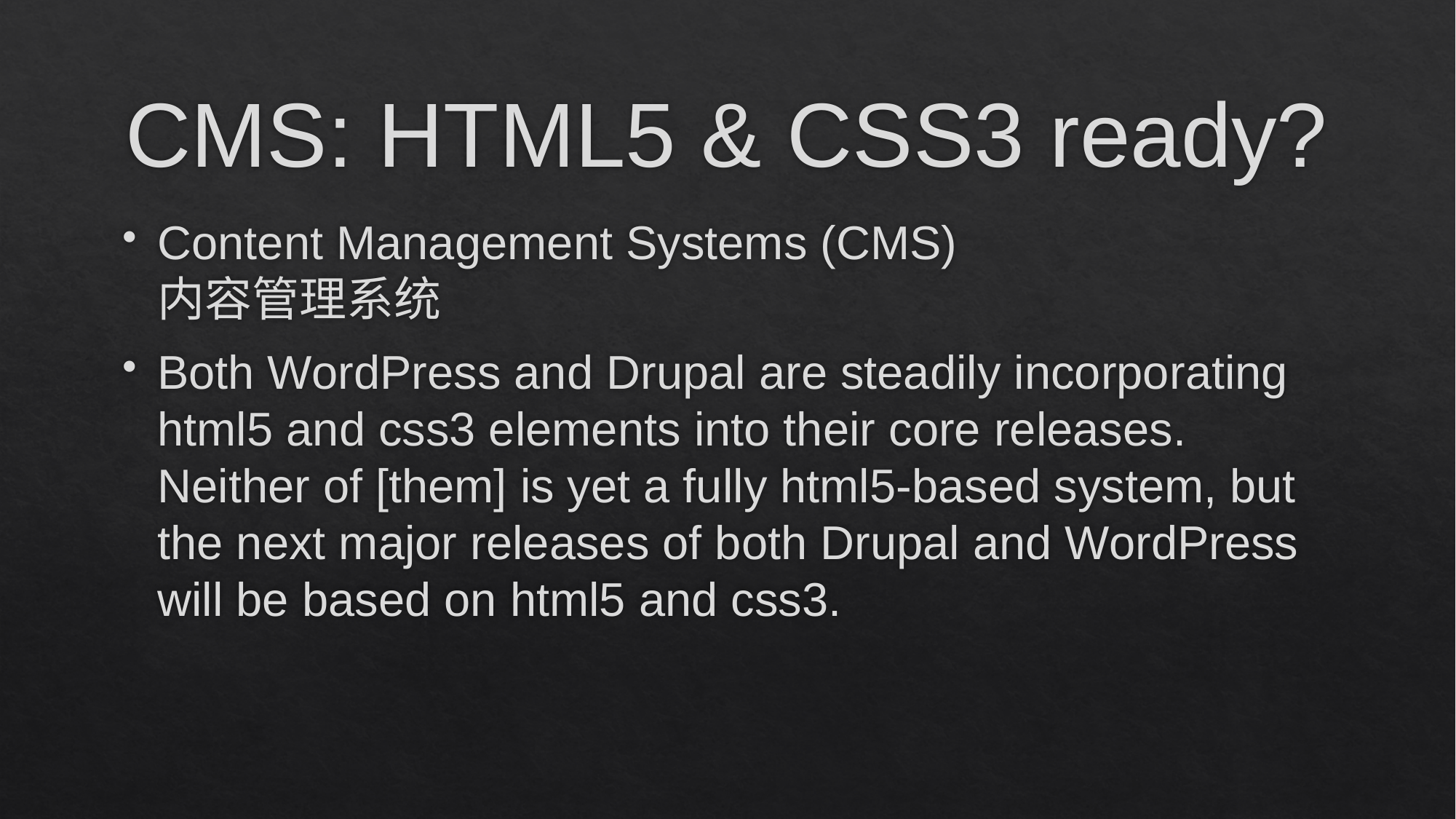

# CMS: HTML5 & CSS3 ready?
Content Management Systems (CMS)
内容管理系统
Both WordPress and Drupal are steadily incorporating html5 and css3 elements into their core releases. Neither of [them] is yet a fully html5-based system, but the next major releases of both Drupal and WordPress will be based on html5 and css3.